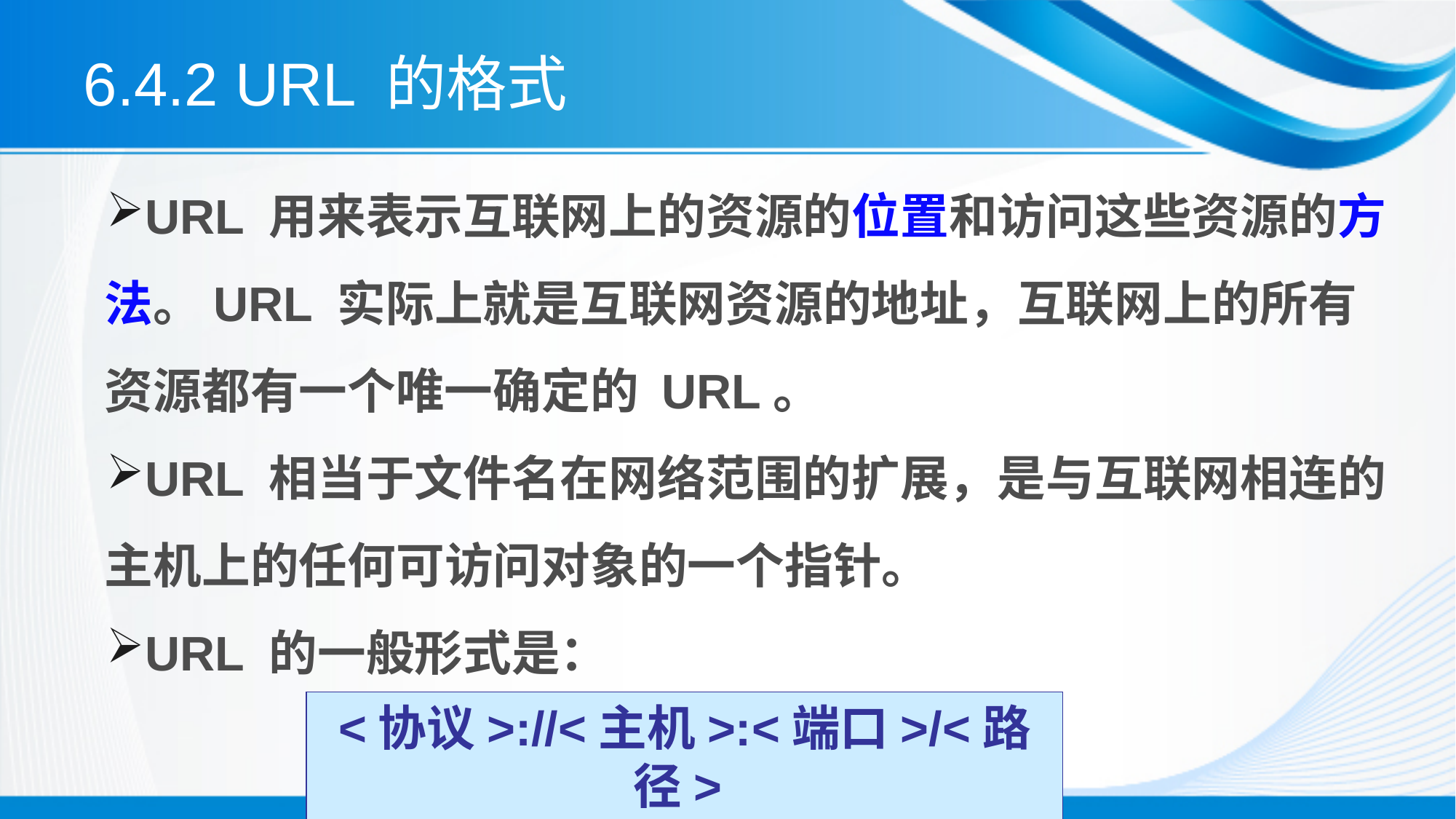

# 6.4.2 URL 的格式
URL 用来表示互联网上的资源的位置和访问这些资源的方法。URL 实际上就是互联网资源的地址，互联网上的所有资源都有一个唯一确定的 URL。
URL 相当于文件名在网络范围的扩展，是与互联网相连的主机上的任何可访问对象的一个指针。
URL 的一般形式是：

<协议>://<主机>:<端口>/<路径>